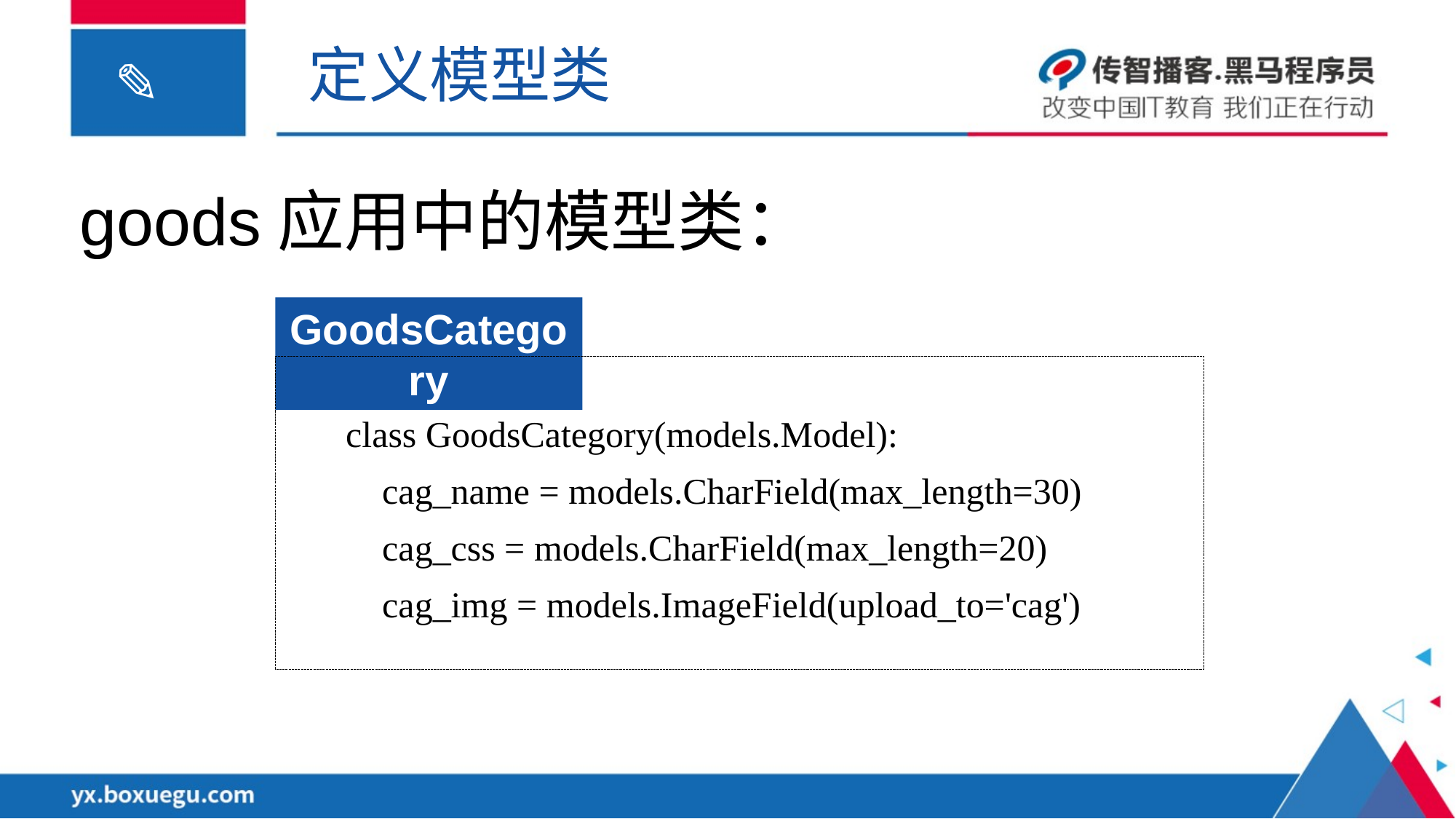

定义模型类
goods应用中的模型类：
GoodsCategory

class GoodsCategory(models.Model):
    cag_name = models.CharField(max_length=30)
    cag_css = models.CharField(max_length=20)
    cag_img = models.ImageField(upload_to='cag')